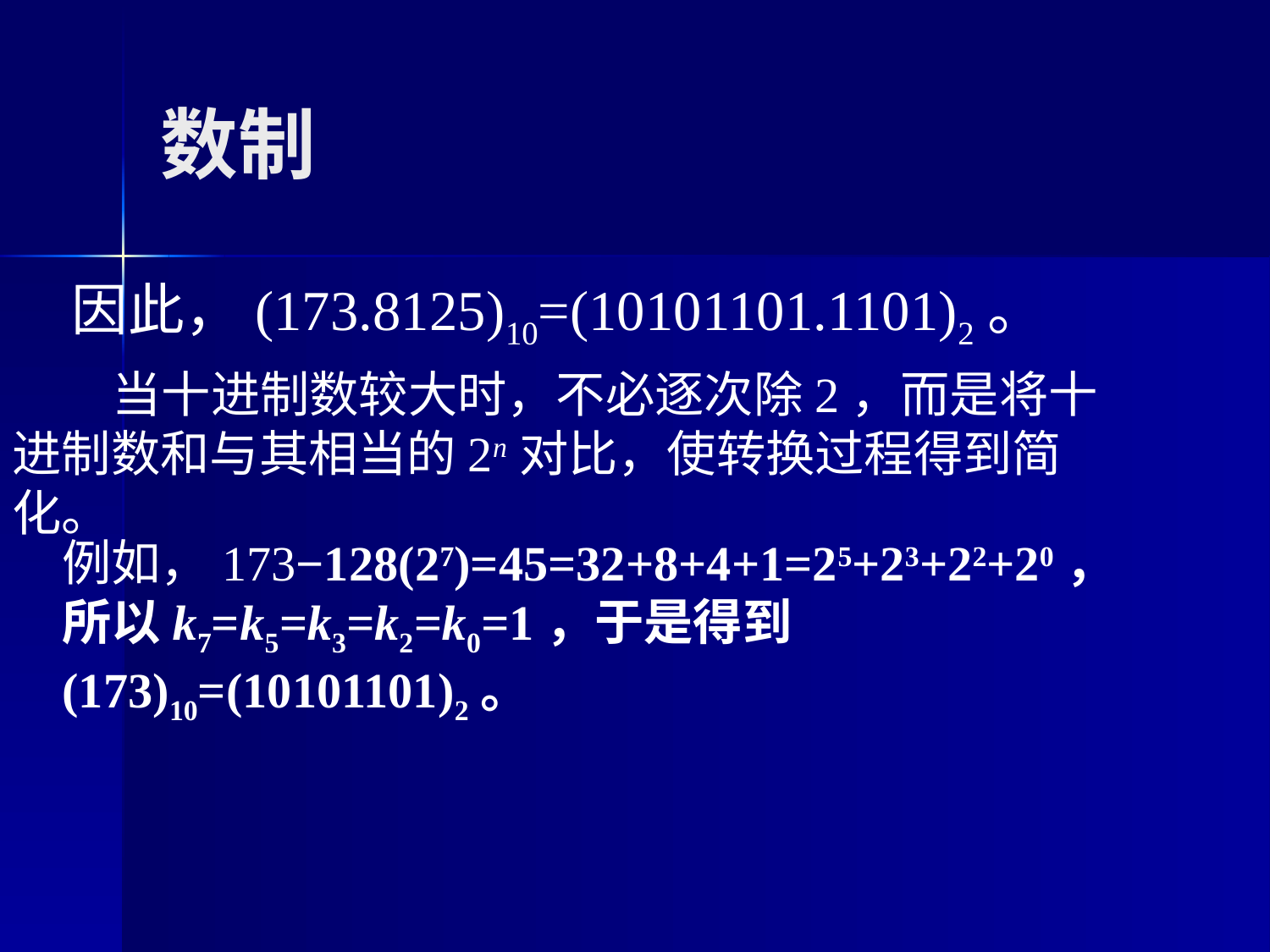

# 数制
因此，(173.8125)10=(10101101.1101)2。
当十进制数较大时，不必逐次除2，而是将十进制数和与其相当的2n对比，使转换过程得到简化。
例如，173−128(27)=45=32+8+4+1=25+23+22+20，
所以k7=k5=k3=k2=k0=1，于是得到(173)10=(10101101)2。